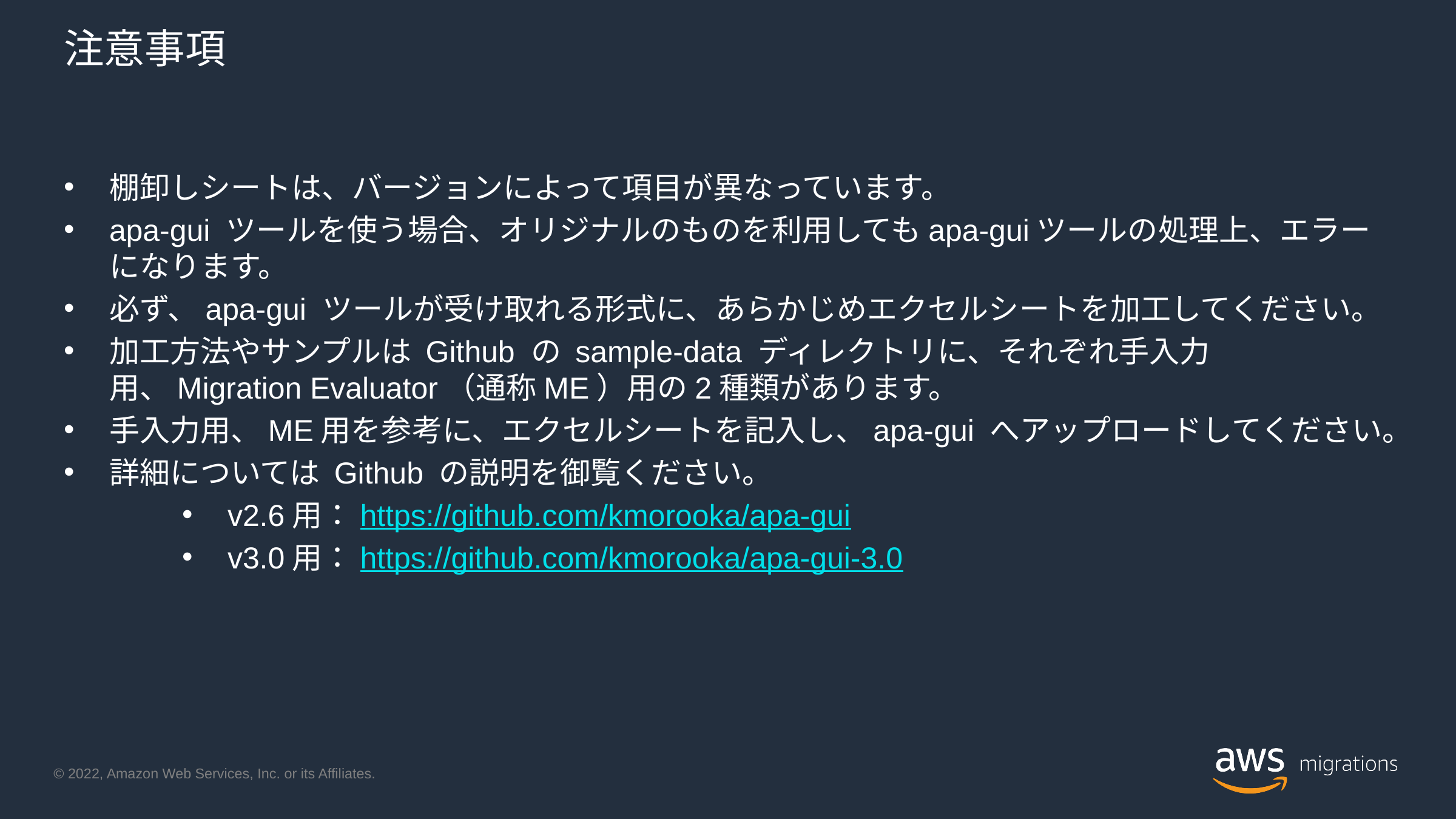

# 注意事項
棚卸しシートは、バージョンによって項目が異なっています。
apa-gui ツールを使う場合、オリジナルのものを利用してもapa-guiツールの処理上、エラーになります。
必ず、apa-gui ツールが受け取れる形式に、あらかじめエクセルシートを加工してください。
加工方法やサンプルは Github の sample-data ディレクトリに、それぞれ手入力用、Migration Evaluator（通称ME）用の2種類があります。
手入力用、ME用を参考に、エクセルシートを記入し、apa-gui へアップロードしてください。
詳細については Github の説明を御覧ください。
v2.6用：https://github.com/kmorooka/apa-gui
v3.0用：https://github.com/kmorooka/apa-gui-3.0